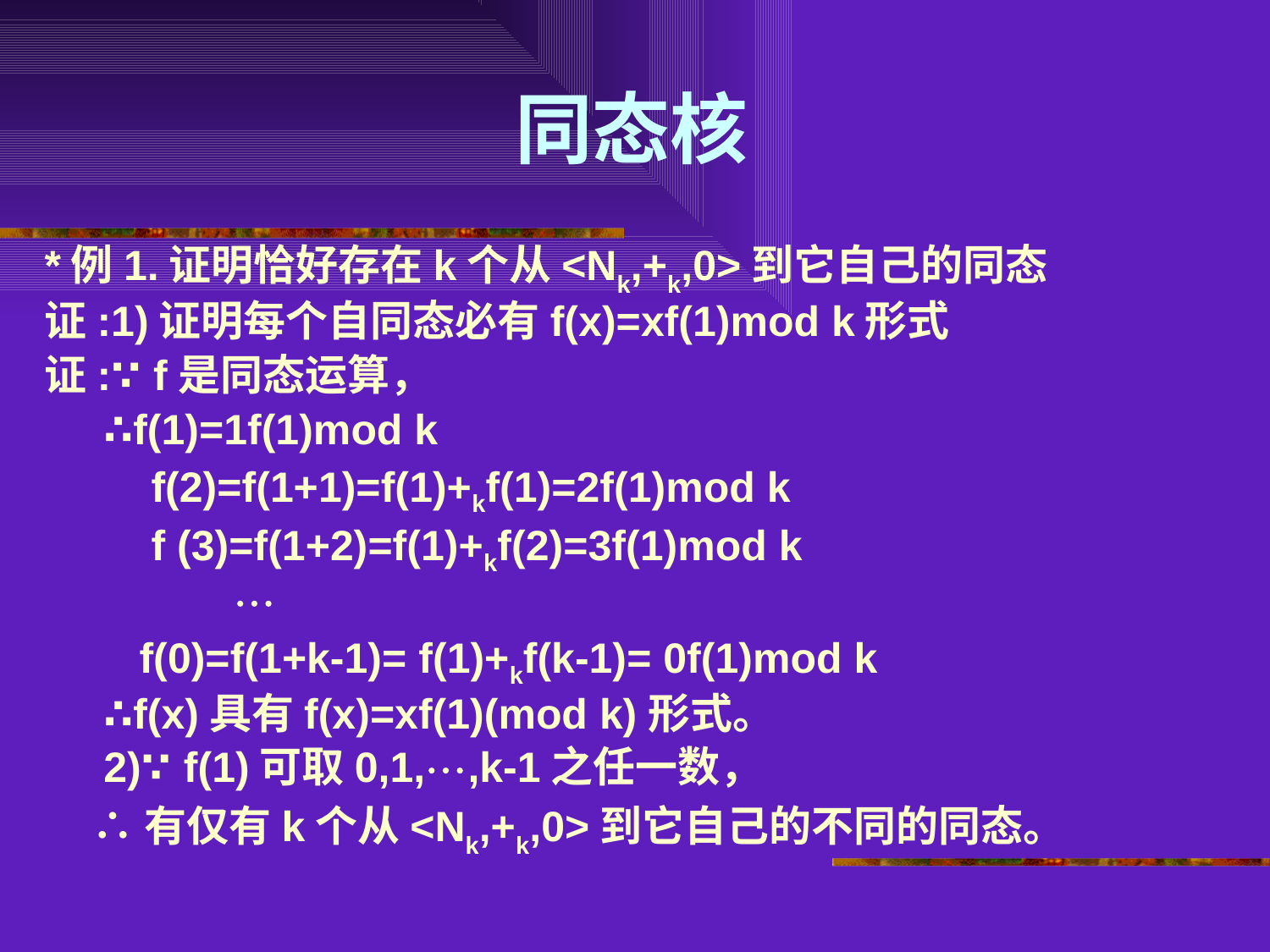

# 同态核
*例1.证明恰好存在k个从<Nk,+k,0>到它自己的同态
证:1)证明每个自同态必有f(x)=xf(1)mod k形式
证:∵f是同态运算，
     ∴f(1)=1f(1)mod k
         f(2)=f(1+1)=f(1)+kf(1)=2f(1)mod k
         f (3)=f(1+2)=f(1)+kf(2)=3f(1)mod k
                …
        f(0)=f(1+k-1)= f(1)+kf(k-1)= 0f(1)mod k
     ∴f(x)具有f(x)=xf(1)(mod k)形式。
     2)∵f(1)可取0,1,…,k-1之任一数，
     ∴有仅有k个从<Nk,+k,0>到它自己的不同的同态。